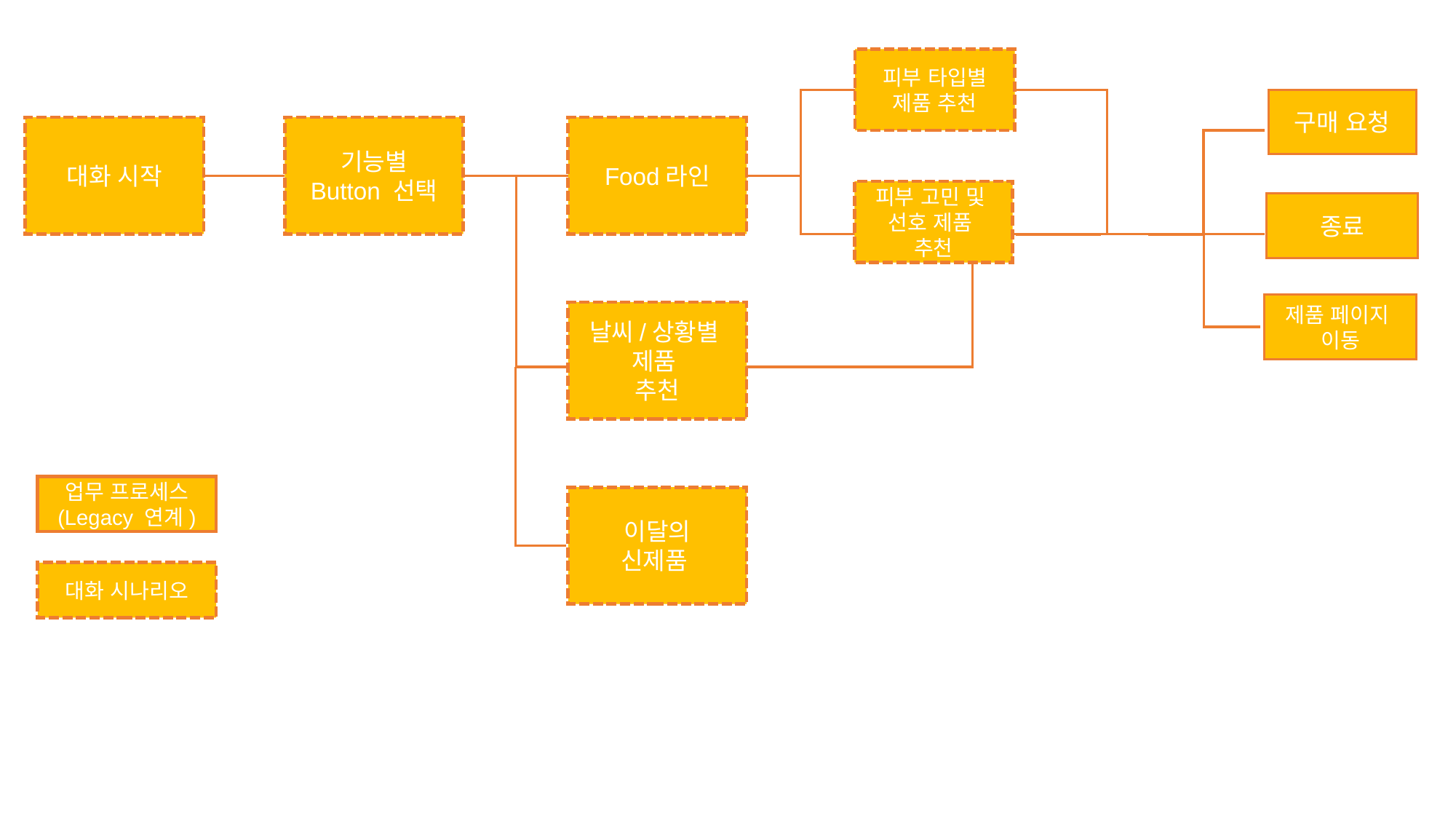

피부 타입별 제품 추천
구매 요청
기능별
Button 선택
Food라인
대화 시작
피부 고민 및
선호 제품
추천
종료
제품 페이지
이동
날씨/상황별
제품
추천
업무 프로세스
(Legacy 연계)

이달의
신제품

대화 시나리오